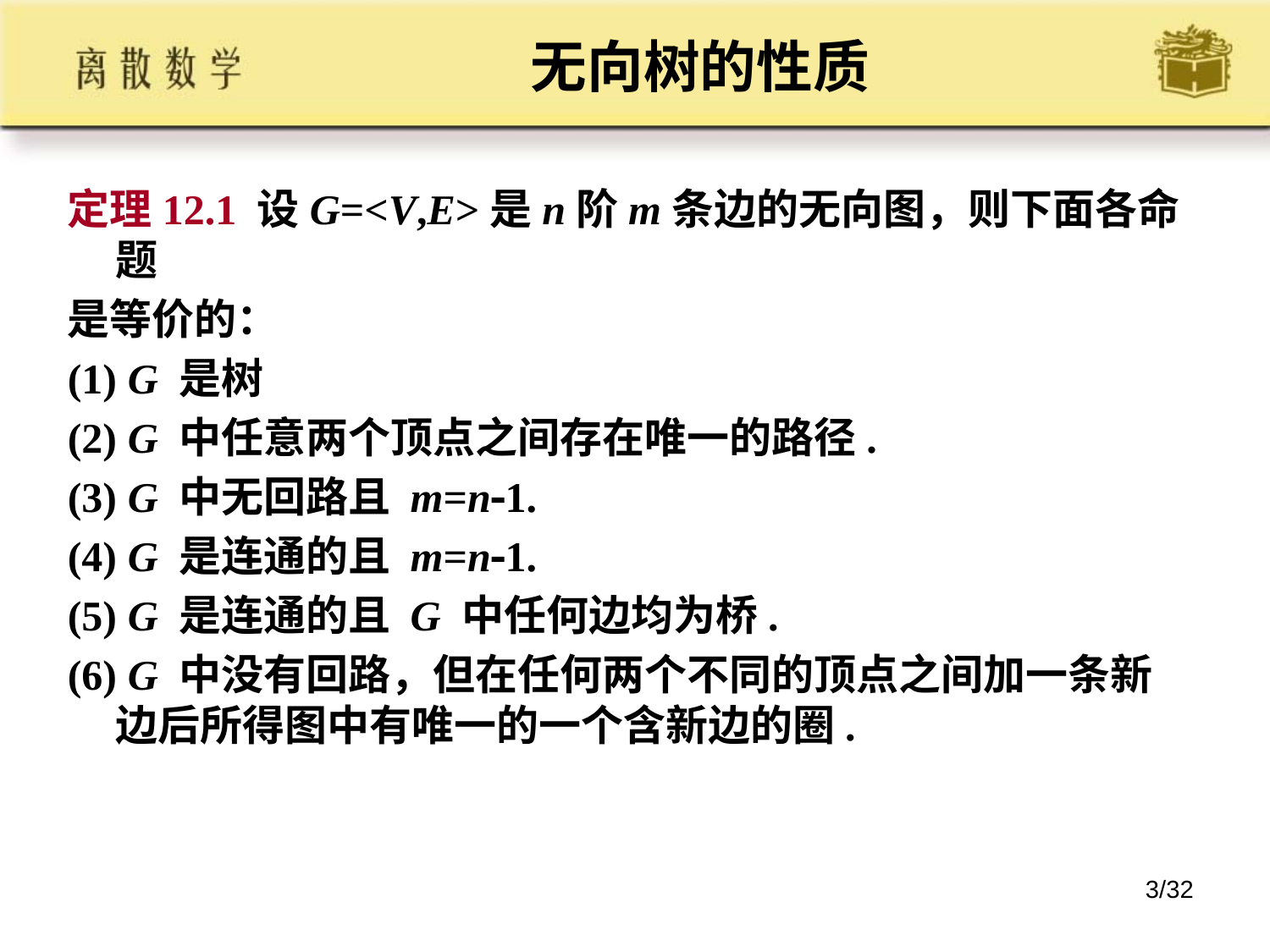

# 无向树的性质
定理12.1 设G=<V,E>是n阶m条边的无向图，则下面各命题
是等价的：
(1) G 是树
(2) G 中任意两个顶点之间存在唯一的路径.
(3) G 中无回路且 m=n−1.
(4) G 是连通的且 m=n−1.
(5) G 是连通的且 G 中任何边均为桥.
(6) G 中没有回路，但在任何两个不同的顶点之间加一条新边后所得图中有唯一的一个含新边的圈.
3/32